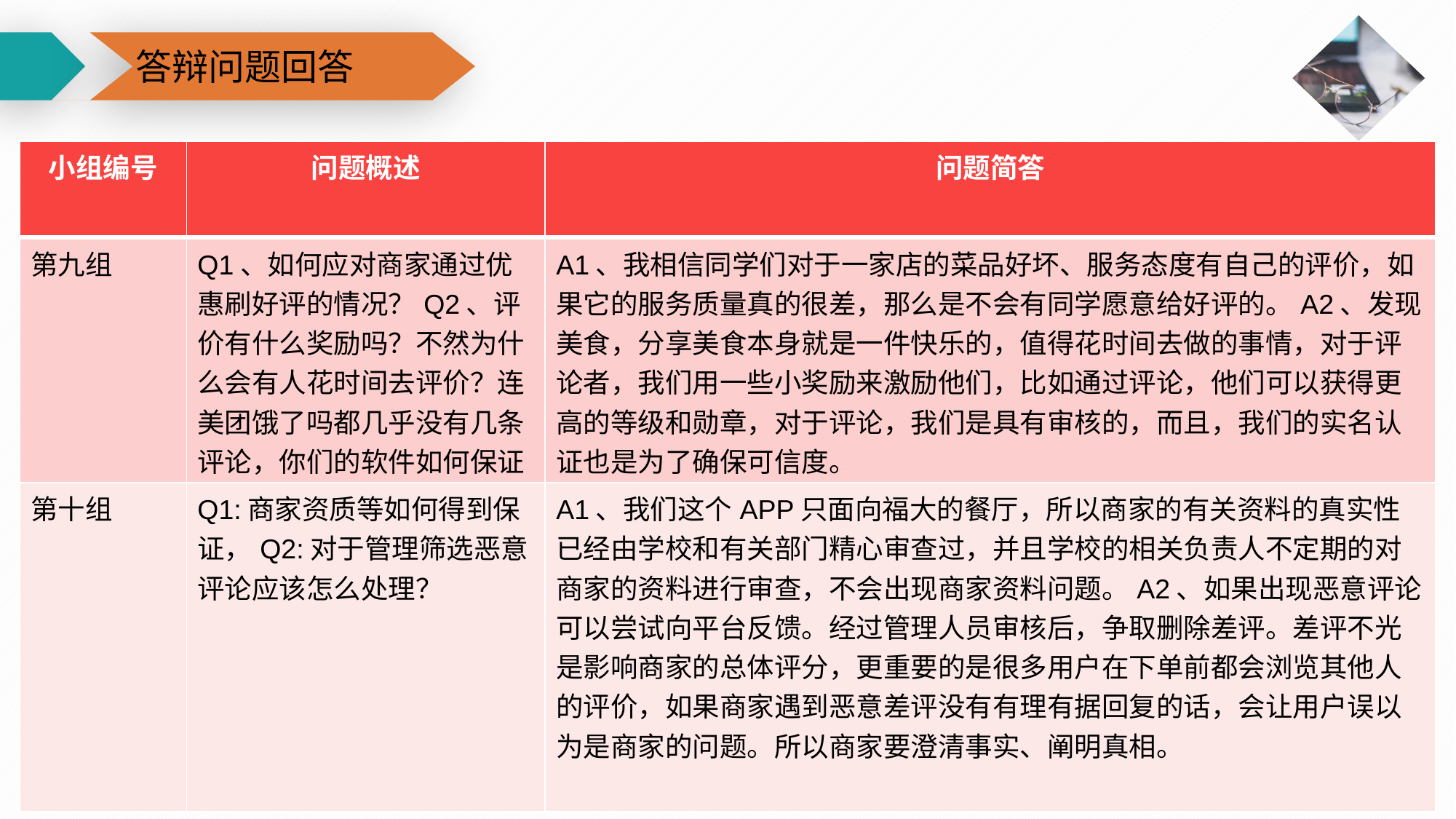

答辩问题回答
工作流程
| 小组编号 | 问题概述 | 问题简答 |
| --- | --- | --- |
| 第九组 | Q1、如何应对商家通过优惠刷好评的情况？Q2、评价有什么奖励吗？不然为什么会有人花时间去评价？连美团饿了吗都几乎没有几条评论，你们的软件如何保证评论的基数和可信度？ | A1、我相信同学们对于一家店的菜品好坏、服务态度有自己的评价，如果它的服务质量真的很差，那么是不会有同学愿意给好评的。A2、发现美食，分享美食本身就是一件快乐的，值得花时间去做的事情，对于评论者，我们用一些小奖励来激励他们，比如通过评论，他们可以获得更高的等级和勋章，对于评论，我们是具有审核的，而且，我们的实名认证也是为了确保可信度。 |
| 第十组 | Q1:商家资质等如何得到保证，Q2:对于管理筛选恶意评论应该怎么处理？ | A1、我们这个APP只面向福大的餐厅，所以商家的有关资料的真实性已经由学校和有关部门精心审查过，并且学校的相关负责人不定期的对商家的资料进行审查，不会出现商家资料问题。A2、如果出现恶意评论可以尝试向平台反馈。经过管理人员审核后，争取删除差评。差评不光是影响商家的总体评分，更重要的是很多用户在下单前都会浏览其他人的评价，如果商家遇到恶意差评没有有理有据回复的话，会让用户误以为是商家的问题。所以商家要澄清事实、阐明真相。 |